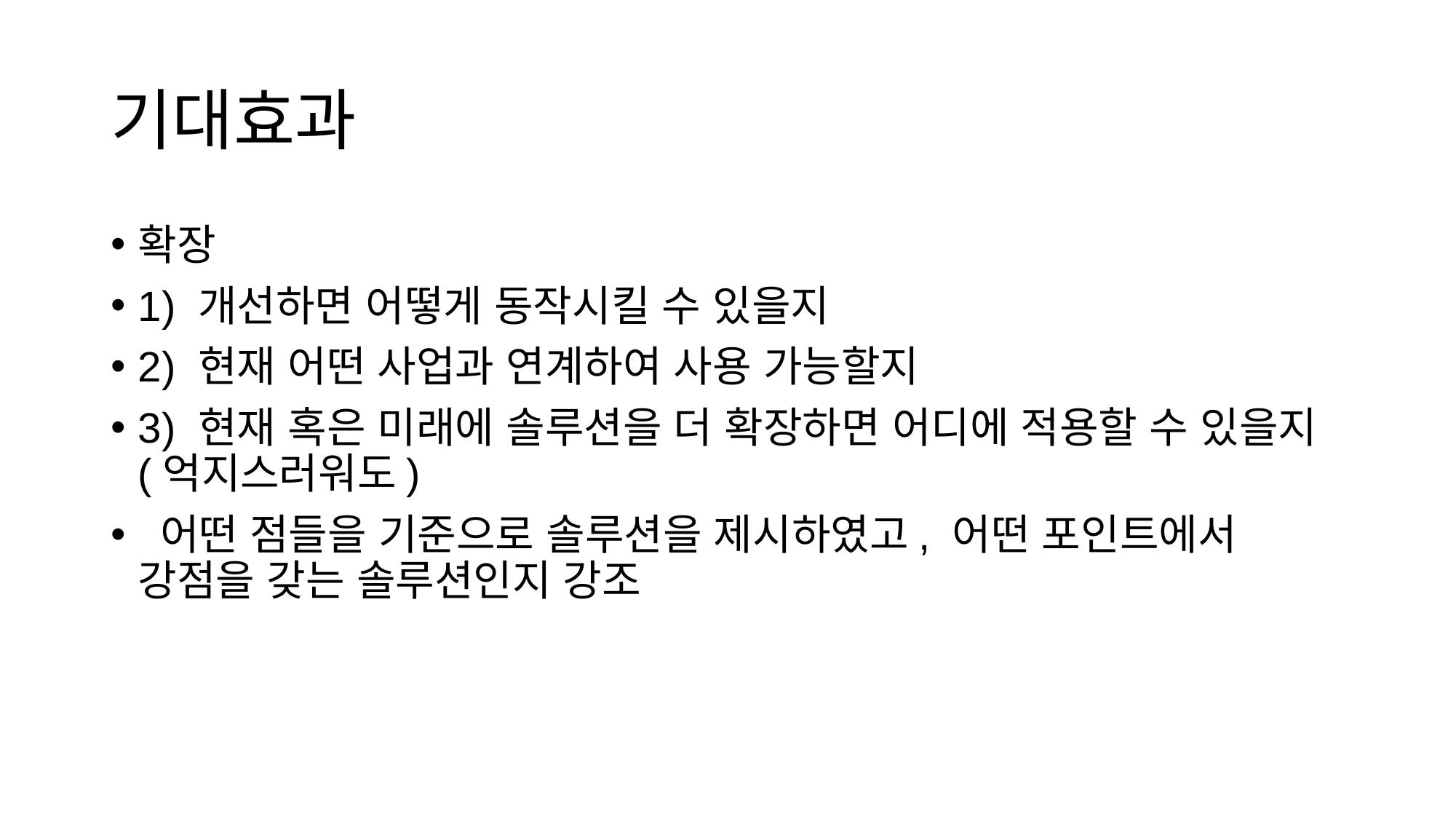

# 기대효과
확장
1) 개선하면 어떻게 동작시킬 수 있을지
2) 현재 어떤 사업과 연계하여 사용 가능할지
3) 현재 혹은 미래에 솔루션을 더 확장하면 어디에 적용할 수 있을지 (억지스러워도)
 어떤 점들을 기준으로 솔루션을 제시하였고, 어떤 포인트에서 강점을 갖는 솔루션인지 강조